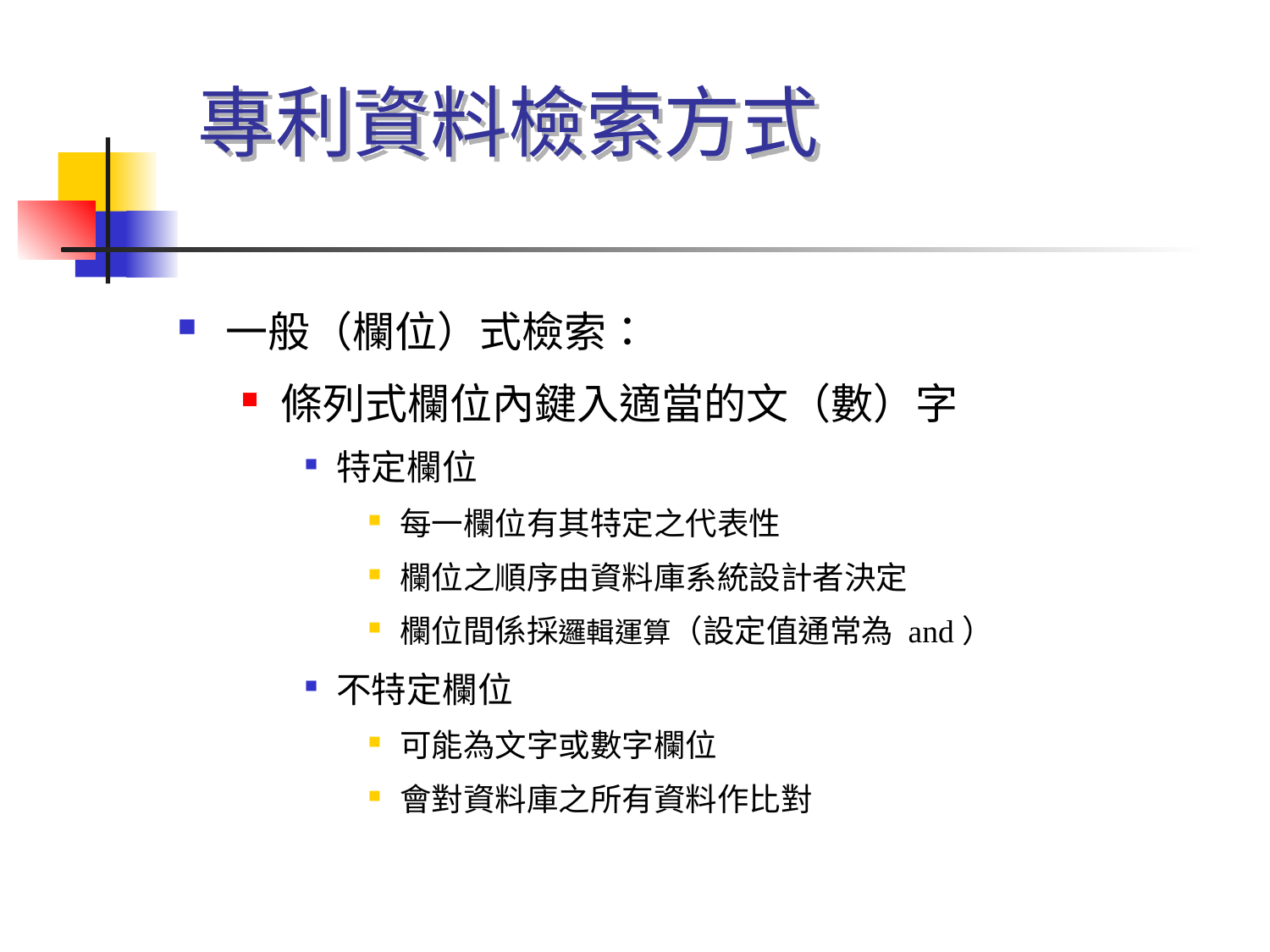

# 專利資料檢索方式
一般（欄位）式檢索：
條列式欄位內鍵入適當的文（數）字
特定欄位
每一欄位有其特定之代表性
欄位之順序由資料庫系統設計者決定
欄位間係採邏輯運算（設定值通常為 and）
不特定欄位
可能為文字或數字欄位
會對資料庫之所有資料作比對